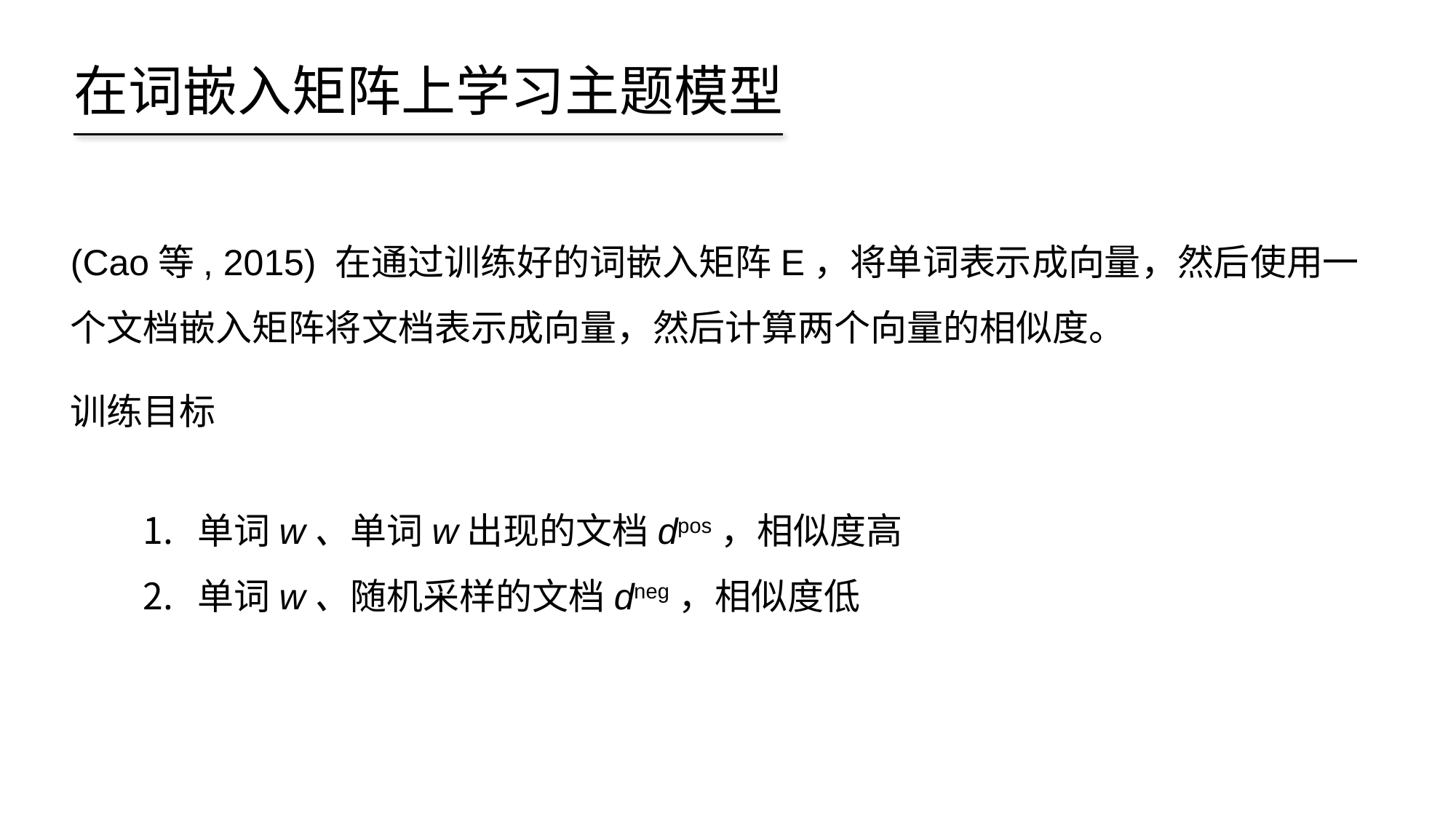

在词嵌入矩阵上学习主题模型
(Cao等, 2015) 在通过训练好的词嵌入矩阵E，将单词表示成向量，然后使用一个文档嵌入矩阵将文档表示成向量，然后计算两个向量的相似度。
训练目标
单词w、单词w出现的文档dpos，相似度高
单词w、随机采样的文档dneg，相似度低